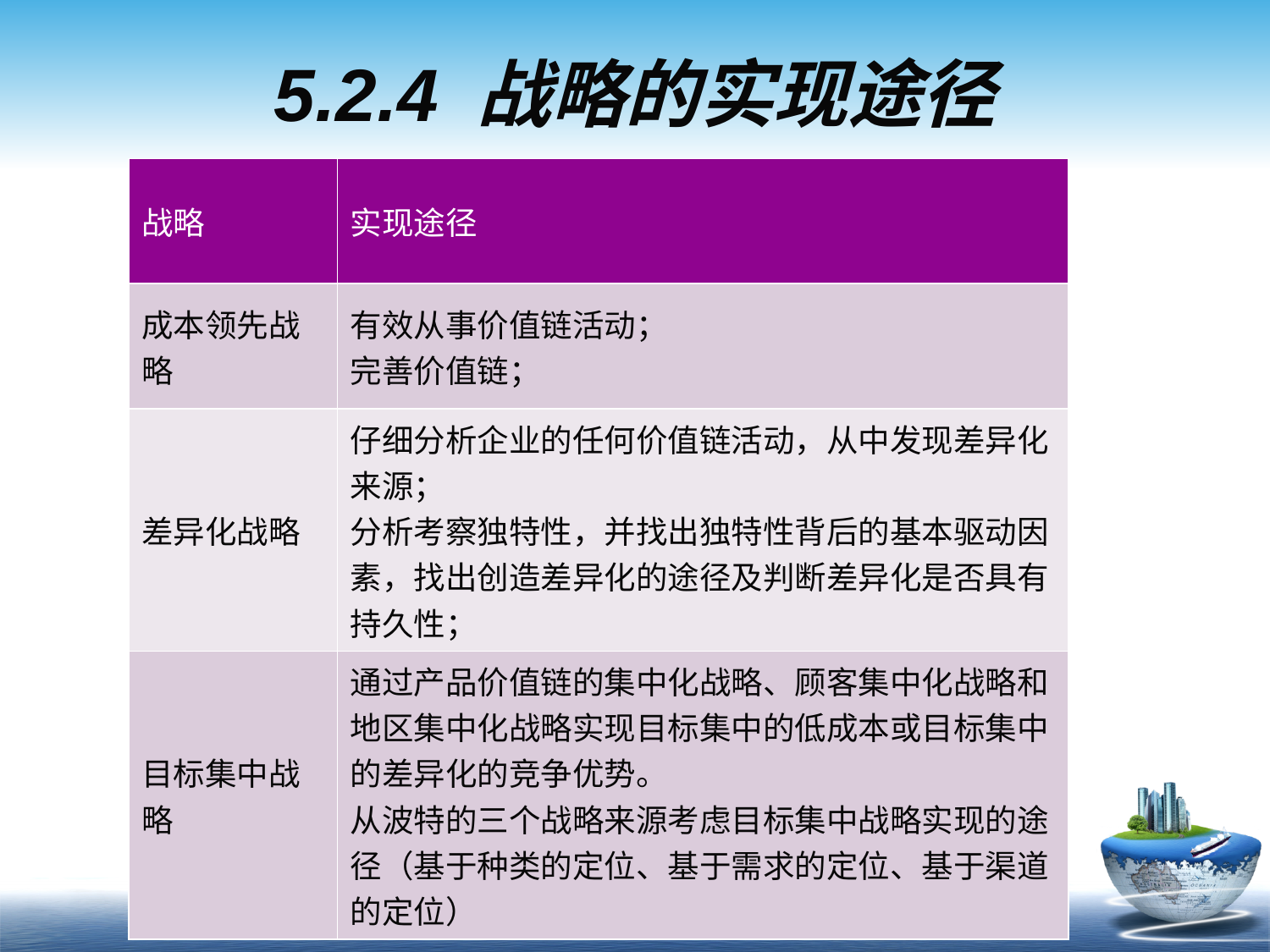

# 5.2.4 战略的实现途径
| 战略 | 实现途径 |
| --- | --- |
| 成本领先战略 | 有效从事价值链活动； 完善价值链； |
| 差异化战略 | 仔细分析企业的任何价值链活动，从中发现差异化来源； 分析考察独特性，并找出独特性背后的基本驱动因素，找出创造差异化的途径及判断差异化是否具有持久性； |
| 目标集中战略 | 通过产品价值链的集中化战略、顾客集中化战略和地区集中化战略实现目标集中的低成本或目标集中的差异化的竞争优势。 从波特的三个战略来源考虑目标集中战略实现的途径（基于种类的定位、基于需求的定位、基于渠道的定位） |